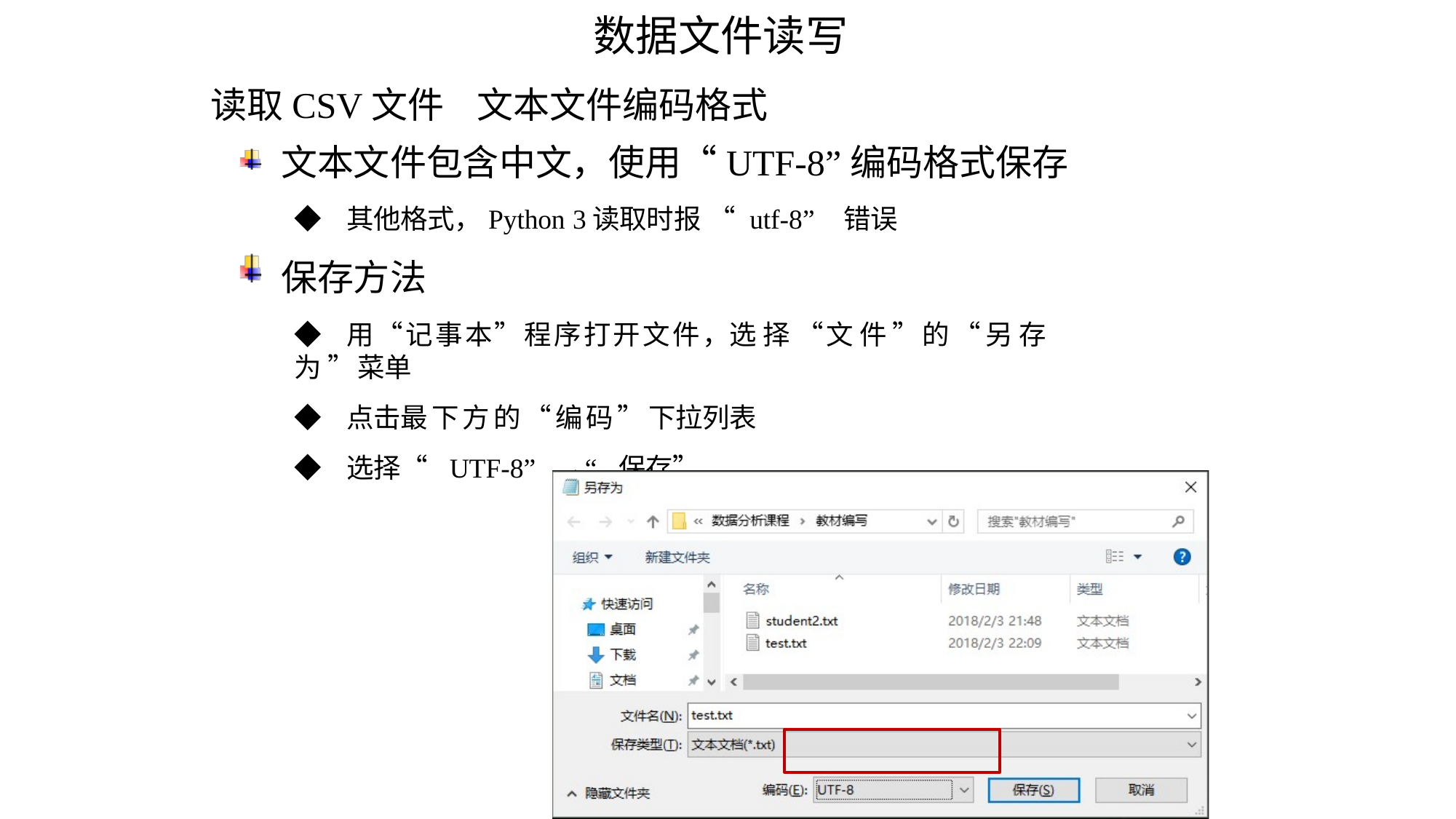

数据文件读写
读取CSV文件    文本文件编码格式
文本文件包含中文，使用“UTF-8”编码格式保存

◆  其他格式，Python 3读取时报“utf-8” 错误

保存方法

◆  用“记事本”程序打开文件，选择“文件”的“另存为”菜单

◆  点击最下方的“编码”下拉列表

◆  选择“UTF-8” →“保存”